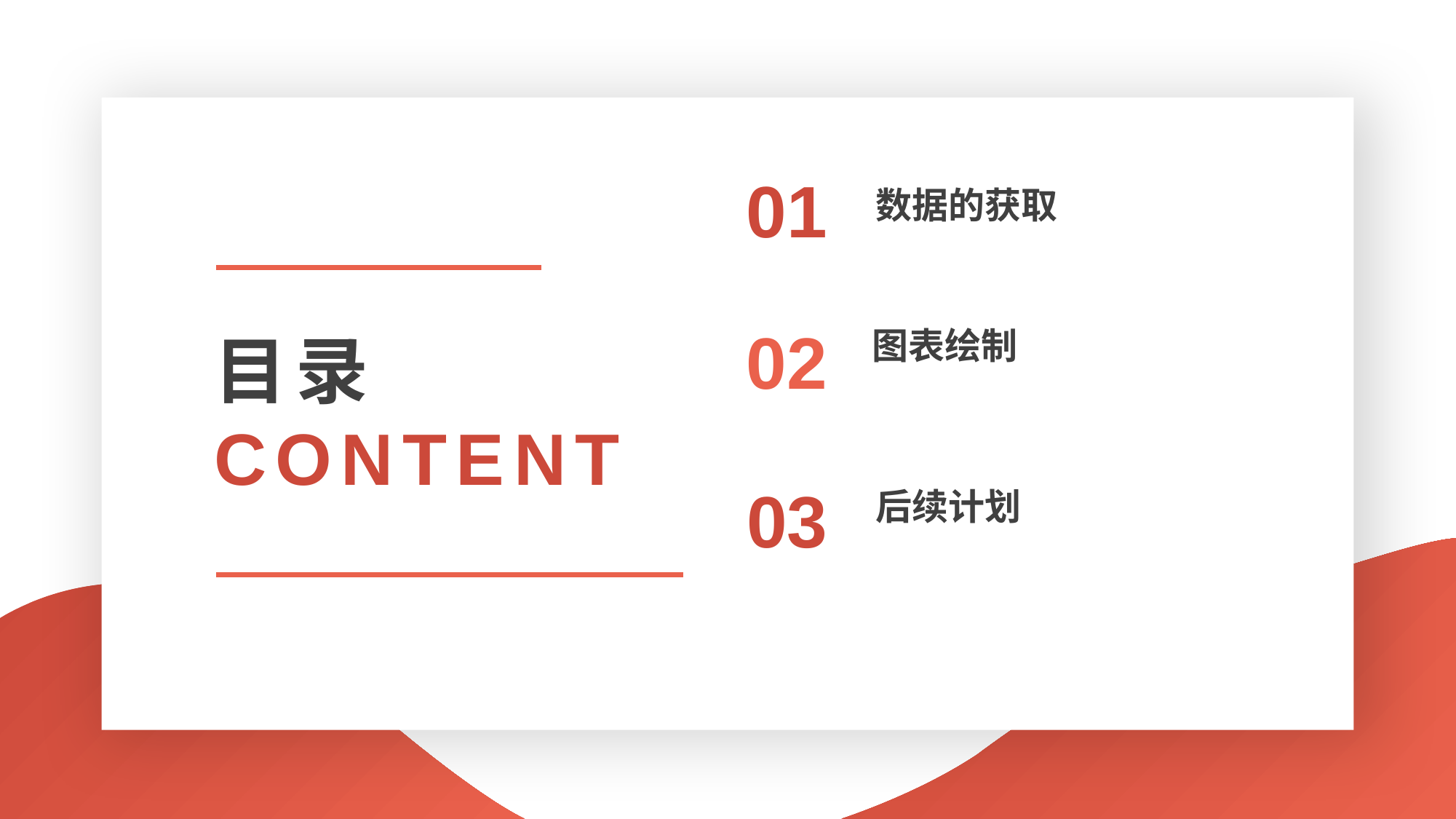

01
数据的获取

02
图表绘制

目录
CONTENT
03
后续计划